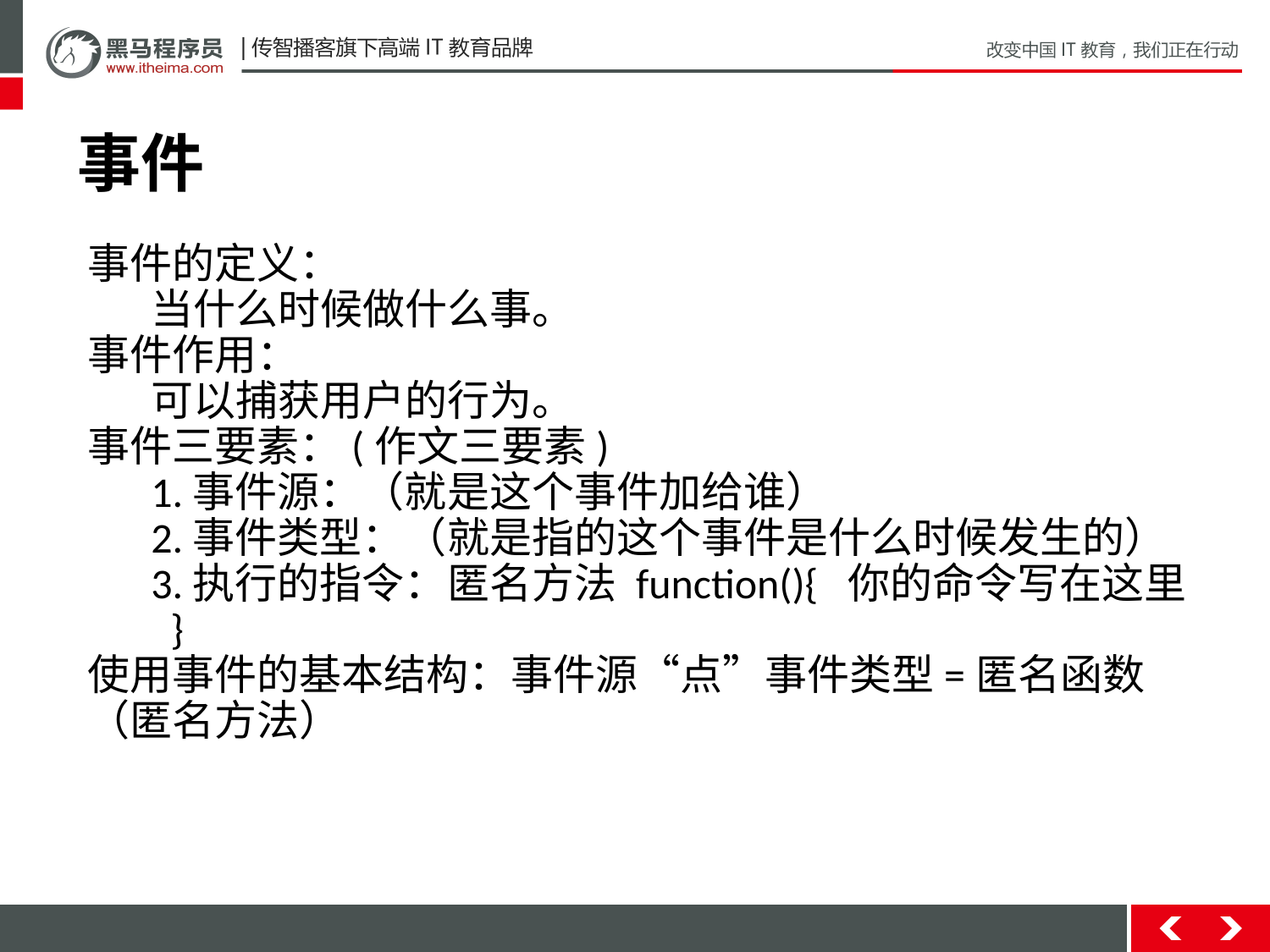

# 事件
事件的定义：
当什么时候做什么事。
事件作用：
可以捕获用户的行为。
事件三要素：(作文三要素)
1.事件源：（就是这个事件加给谁）
2.事件类型：（就是指的这个事件是什么时候发生的）
3.执行的指令：匿名方法 function(){  你的命令写在这里  }
使用事件的基本结构：事件源“点”事件类型=匿名函数（匿名方法）